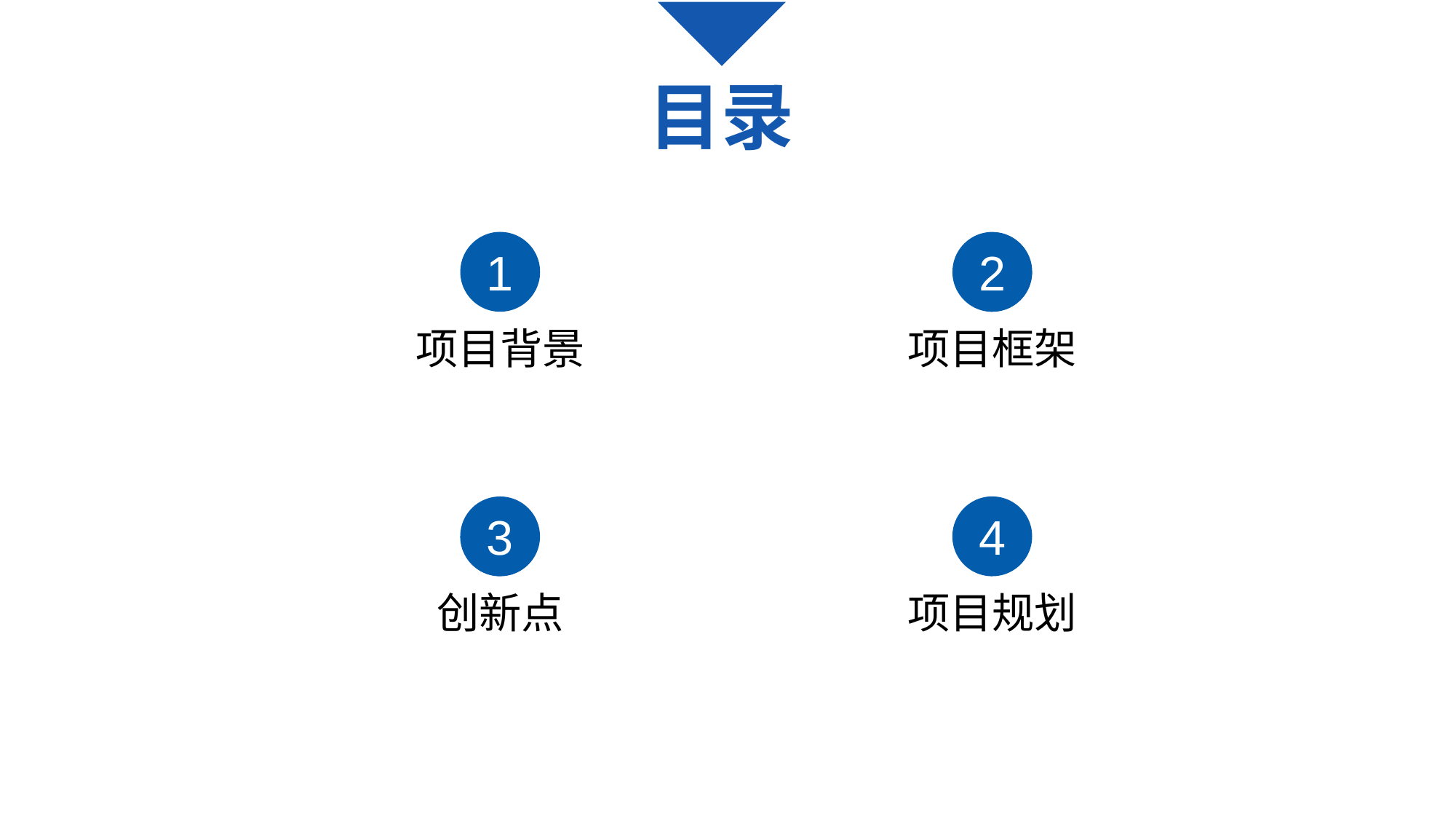

目录

1
项目背景

2
项目框架

4
项目规划

3
创新点